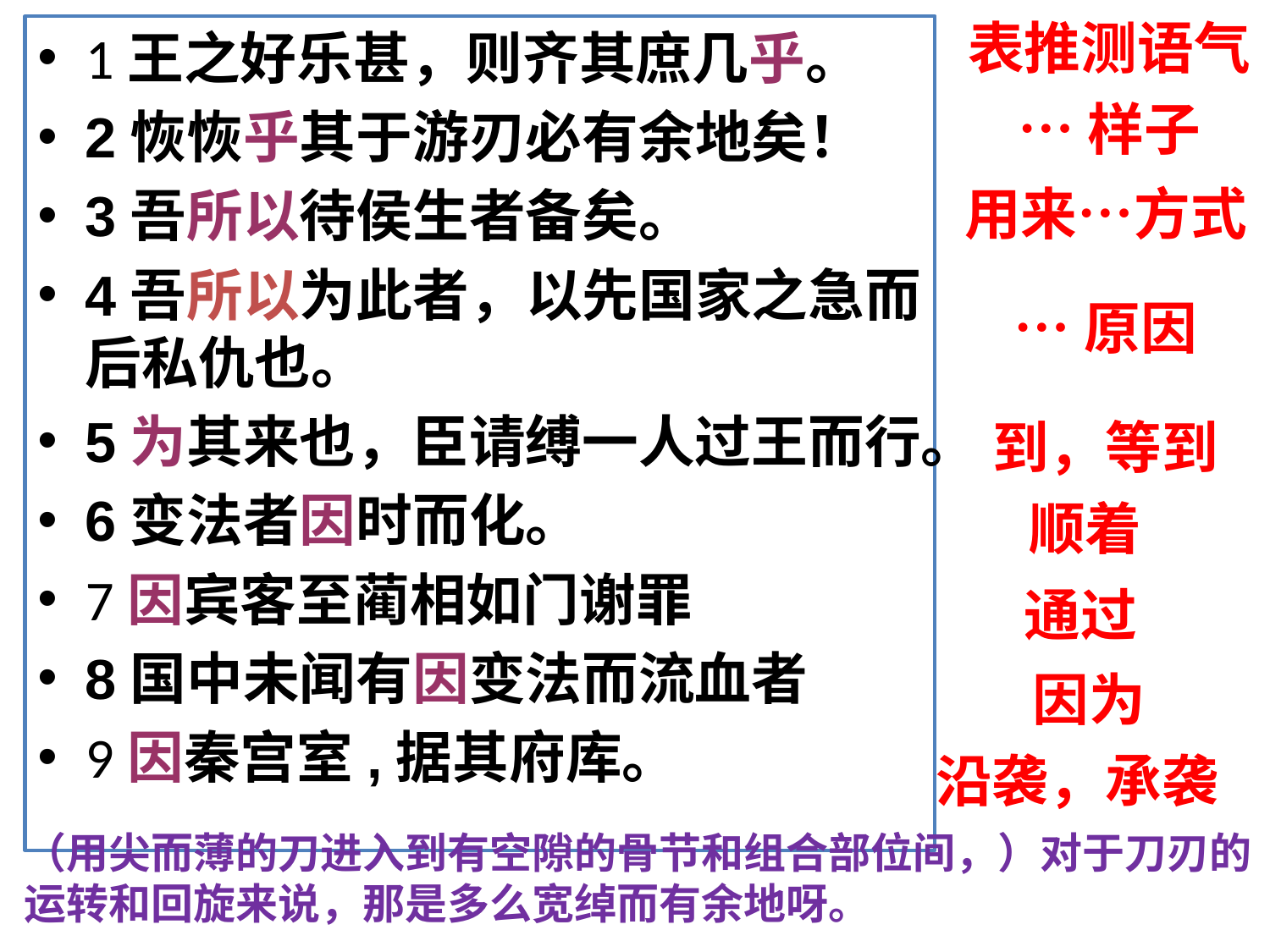

表推测语气
1王之好乐甚，则齐其庶几乎。
2恢恢乎其于游刃必有余地矣！
3吾所以待侯生者备矣。
4吾所以为此者，以先国家之急而后私仇也。
5为其来也，臣请缚一人过王而行。
6变法者因时而化。
7因宾客至蔺相如门谢罪
8国中未闻有因变法而流血者
9因秦宫室,据其府库。

…样子
用来…方式
…原因
到，等到
顺着
通过
因为
沿袭，承袭
（用尖而薄的刀进入到有空隙的骨节和组合部位间，）对于刀刃的运转和回旋来说，那是多么宽绰而有余地呀。